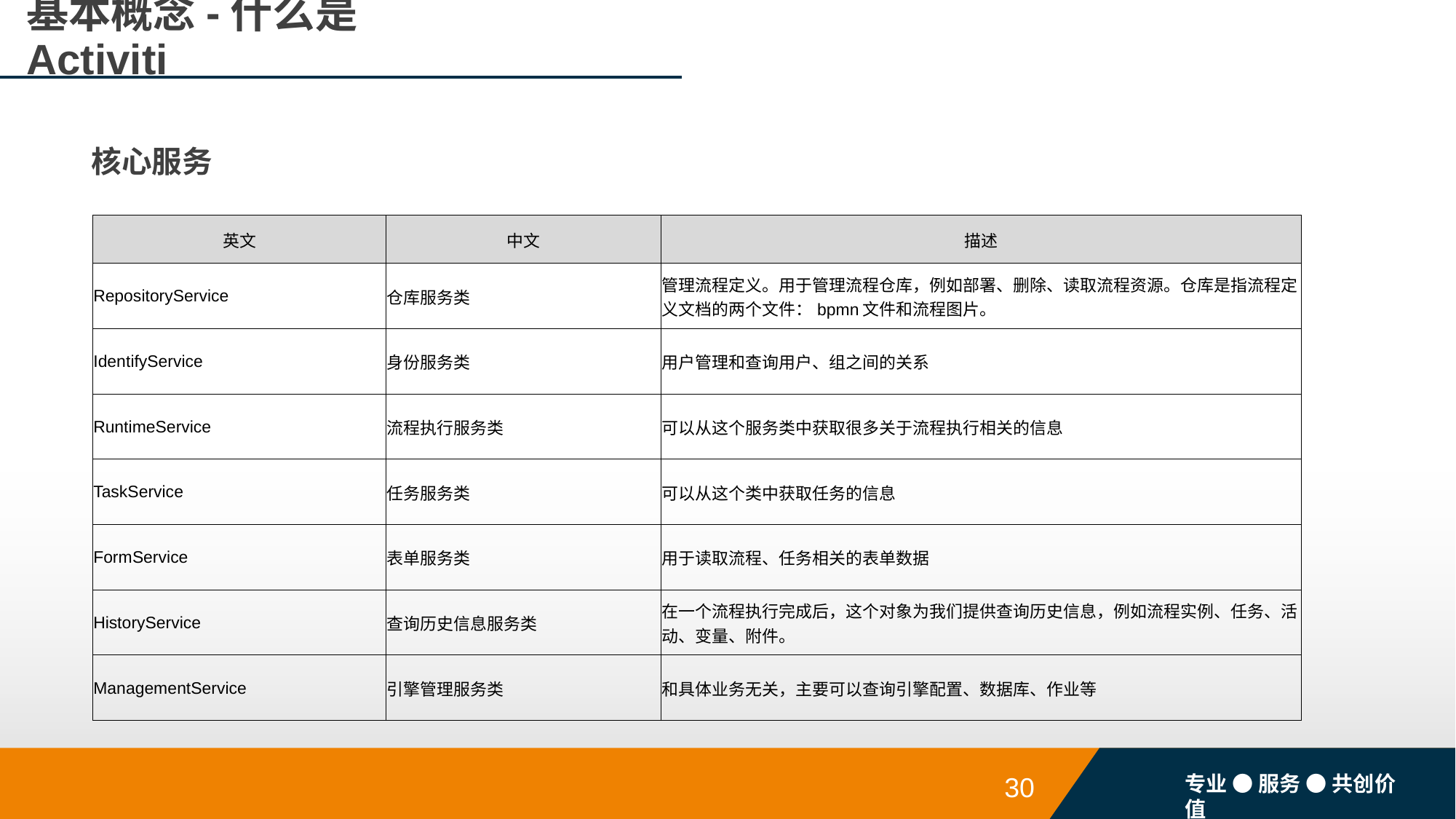

# 基本概念-什么是Activiti
核心服务
| 英文 | 中文 | 描述 |
| --- | --- | --- |
| RepositoryService | 仓库服务类 | 管理流程定义。用于管理流程仓库，例如部署、删除、读取流程资源。仓库是指流程定义文档的两个文件：bpmn文件和流程图片。 |
| IdentifyService | 身份服务类 | 用户管理和查询用户、组之间的关系 |
| RuntimeService | 流程执行服务类 | 可以从这个服务类中获取很多关于流程执行相关的信息 |
| TaskService | 任务服务类 | 可以从这个类中获取任务的信息 |
| FormService | 表单服务类 | 用于读取流程、任务相关的表单数据 |
| HistoryService | 查询历史信息服务类 | 在一个流程执行完成后，这个对象为我们提供查询历史信息，例如流程实例、任务、活动、变量、附件。 |
| ManagementService | 引擎管理服务类 | 和具体业务无关，主要可以查询引擎配置、数据库、作业等 |